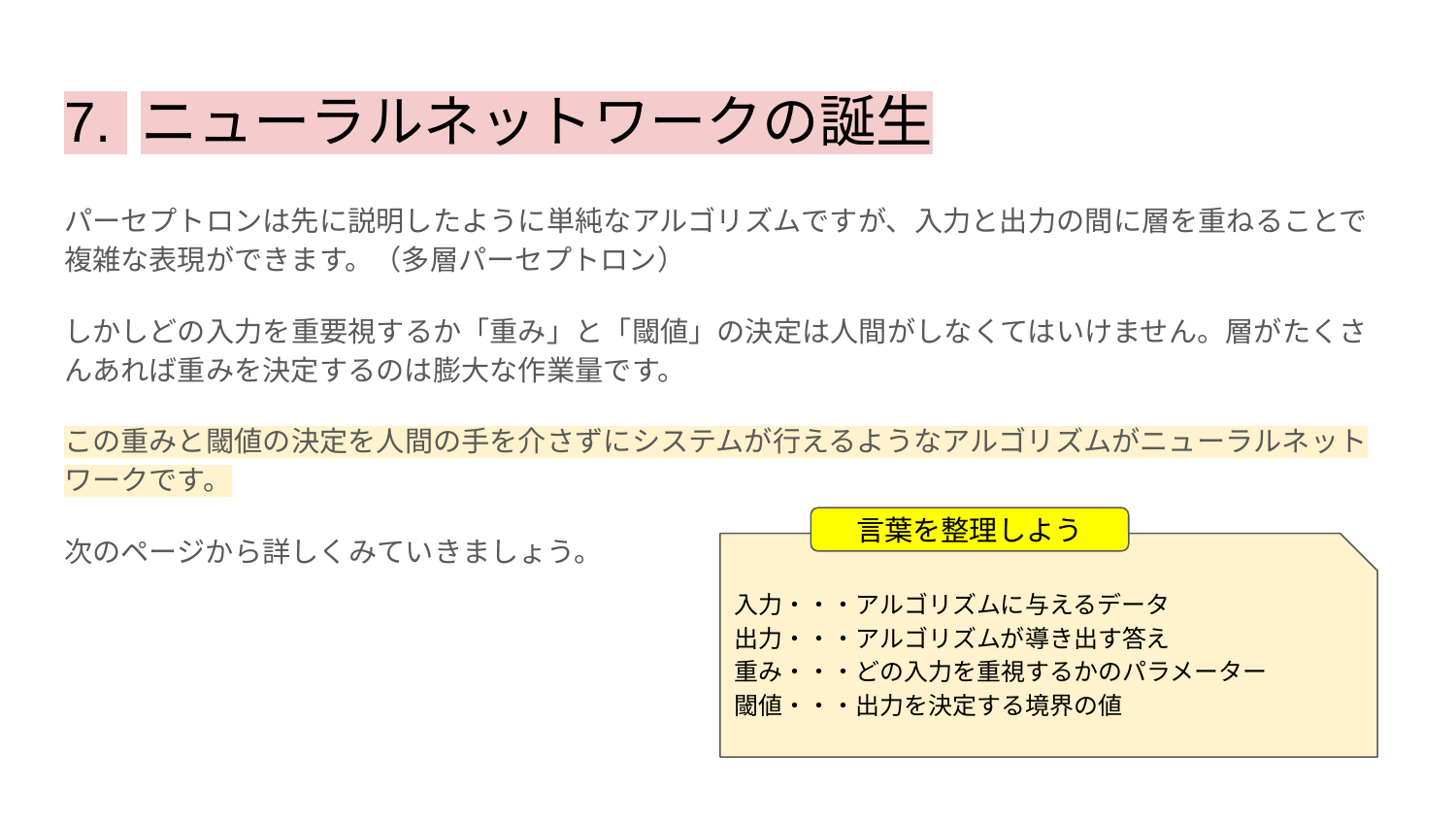

# 7. ニューラルネットワークの誕生
パーセプトロンは先に説明したように単純なアルゴリズムですが、入力と出力の間に層を重ねることで複雑な表現ができます。（多層パーセプトロン）
しかしどの入力を重要視するか「重み」と「閾値」の決定は人間がしなくてはいけません。層がたくさんあれば重みを決定するのは膨大な作業量です。
この重みと閾値の決定を人間の手を介さずにシステムが行えるようなアルゴリズムがニューラルネットワークです。
次のページから詳しくみていきましょう。
言葉を整理しよう

入力・・・アルゴリズムに与えるデータ
出力・・・アルゴリズムが導き出す答え
重み・・・どの入力を重視するかのパラメーター
閾値・・・出力を決定する境界の値